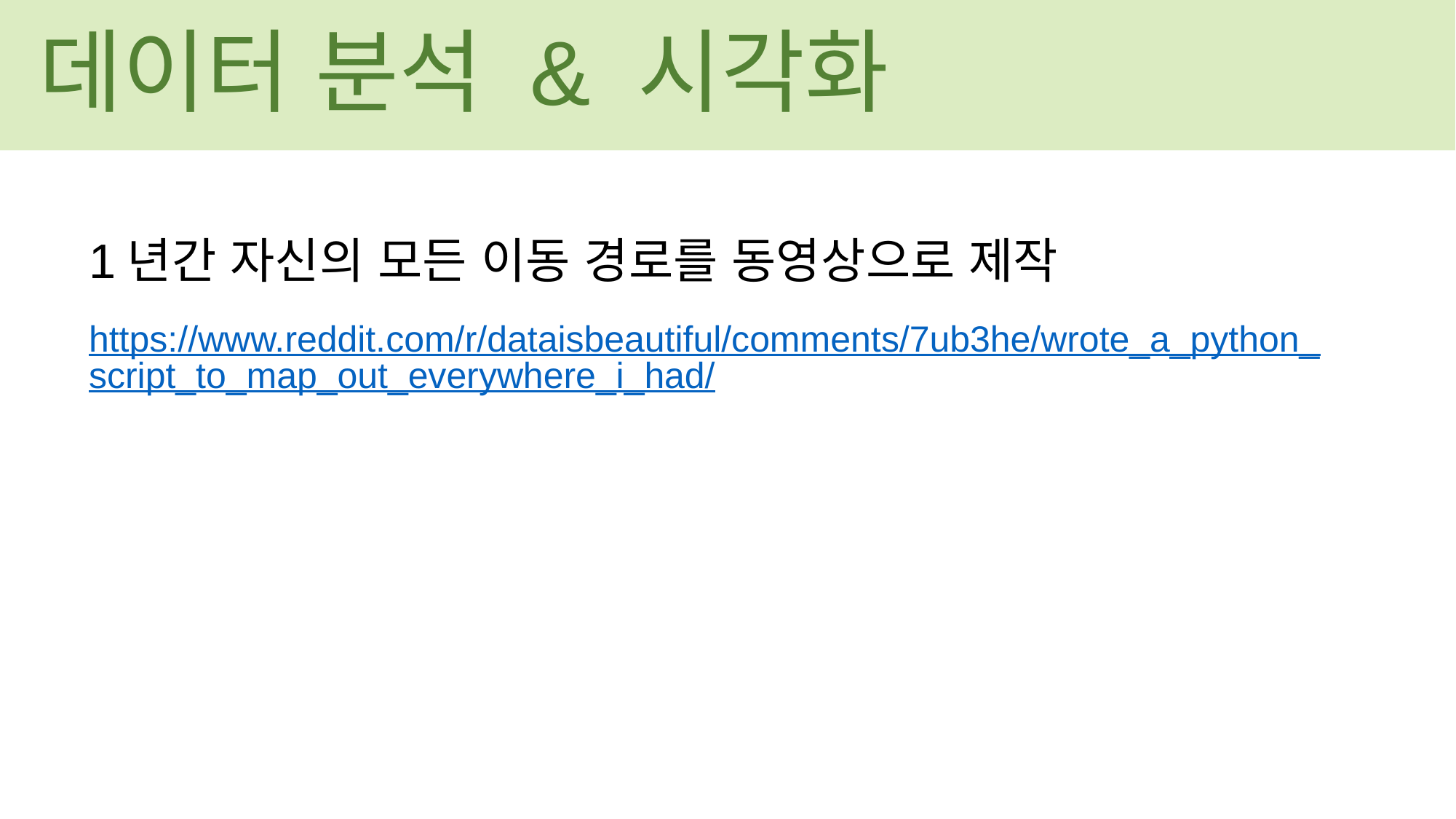

데이터 분석 & 시각화
1년간 자신의 모든 이동 경로를 동영상으로 제작
https://www.reddit.com/r/dataisbeautiful/comments/7ub3he/wrote_a_python_script_to_map_out_everywhere_i_had/